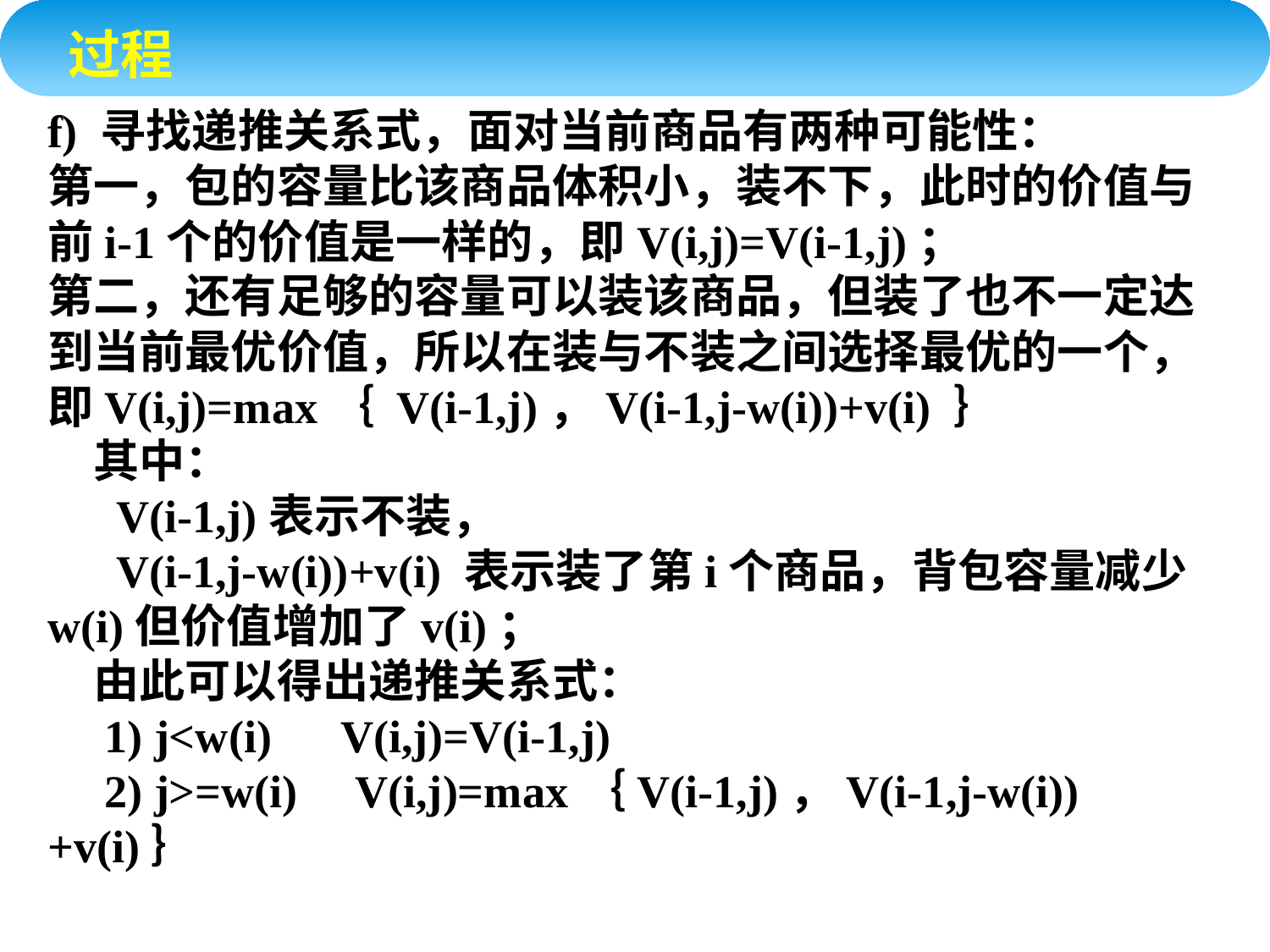

过程
f) 寻找递推关系式，面对当前商品有两种可能性：
第一，包的容量比该商品体积小，装不下，此时的价值与前i-1个的价值是一样的，即V(i,j)=V(i-1,j)；
第二，还有足够的容量可以装该商品，但装了也不一定达到当前最优价值，所以在装与不装之间选择最优的一个，即V(i,j)=max｛ V(i-1,j)，V(i-1,j-w(i))+v(i) ｝
　其中：
      V(i-1,j)表示不装，
      V(i-1,j-w(i))+v(i) 表示装了第i个商品，背包容量减少w(i)但价值增加了v(i)；
　由此可以得出递推关系式：
　1) j<w(i)      V(i,j)=V(i-1,j)
　2) j>=w(i)     V(i,j)=max｛V(i-1,j)，V(i-1,j-w(i))+v(i)｝